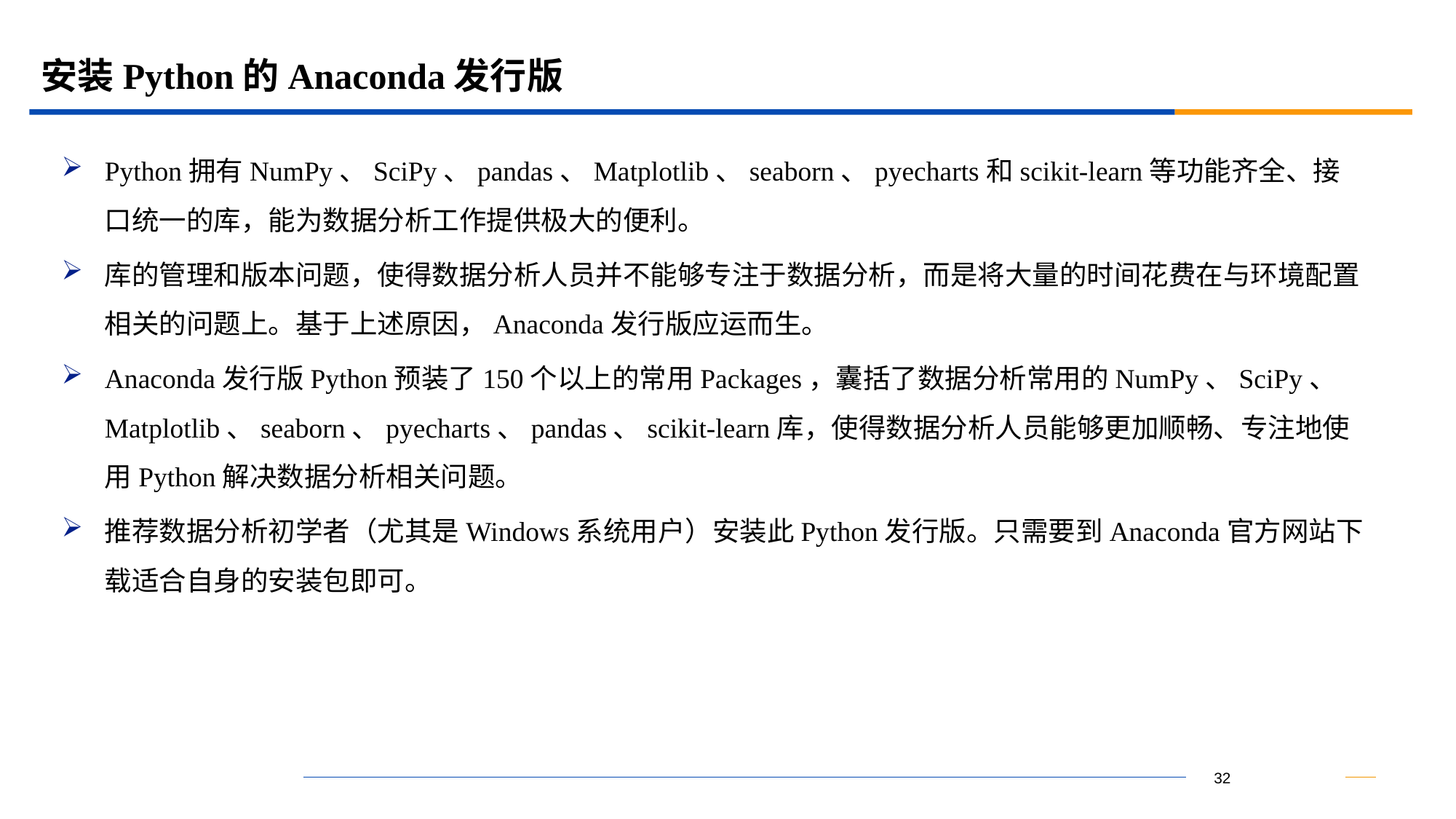

# 安装Python的Anaconda发行版
Python拥有NumPy、SciPy、pandas、Matplotlib、seaborn、pyecharts和scikit-learn等功能齐全、接口统一的库，能为数据分析工作提供极大的便利。
库的管理和版本问题，使得数据分析人员并不能够专注于数据分析，而是将大量的时间花费在与环境配置相关的问题上。基于上述原因，Anaconda发行版应运而生。
Anaconda发行版Python预装了150个以上的常用Packages，囊括了数据分析常用的NumPy、SciPy、Matplotlib、seaborn、pyecharts、pandas、scikit-learn库，使得数据分析人员能够更加顺畅、专注地使用Python解决数据分析相关问题。
推荐数据分析初学者（尤其是Windows系统用户）安装此Python发行版。只需要到Anaconda官方网站下载适合自身的安装包即可。